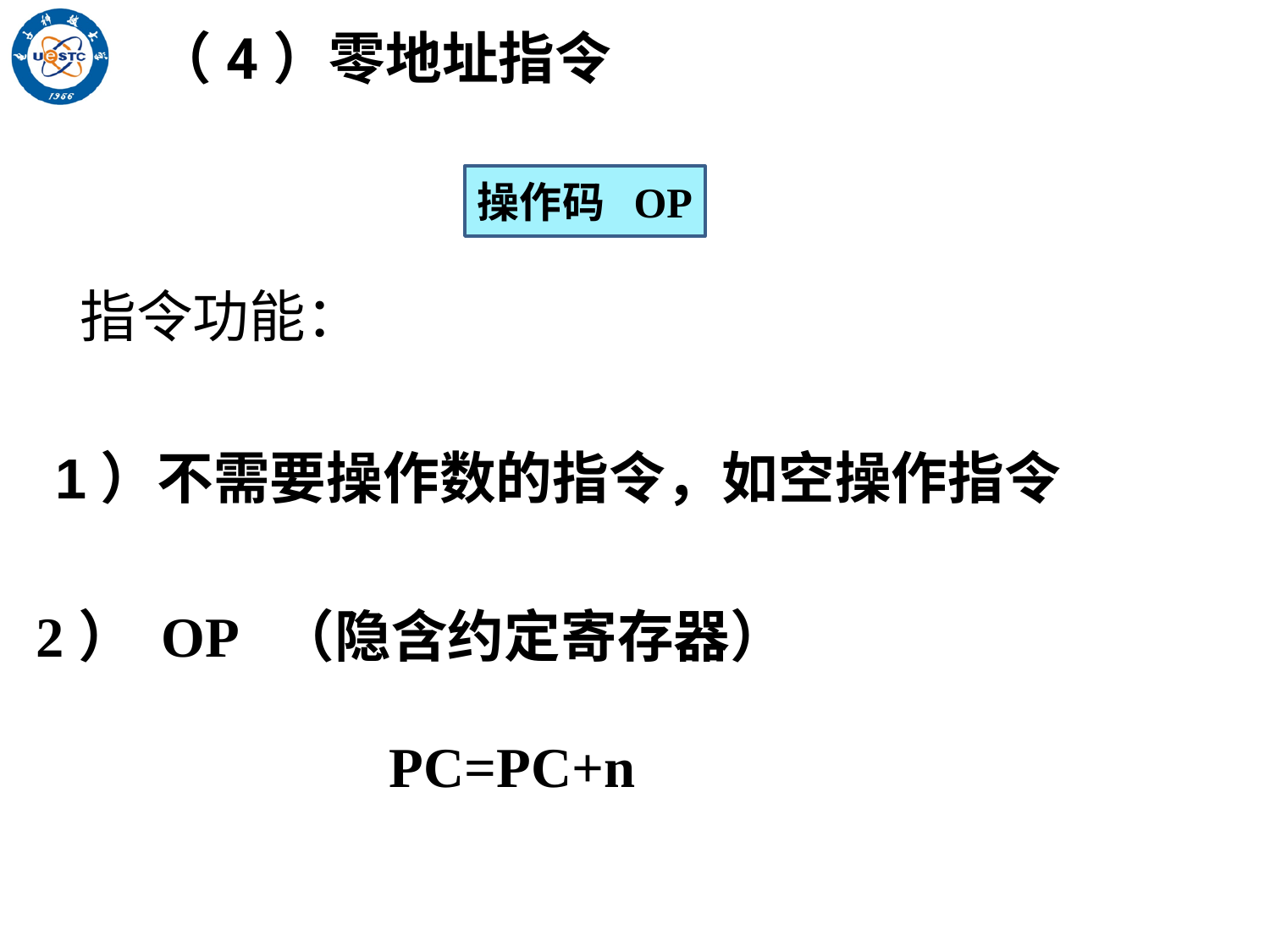

（4）零地址指令
操作码  OP
指令功能：
1）不需要操作数的指令，如空操作指令
 2） OP  （隐含约定寄存器）
PC=PC+n